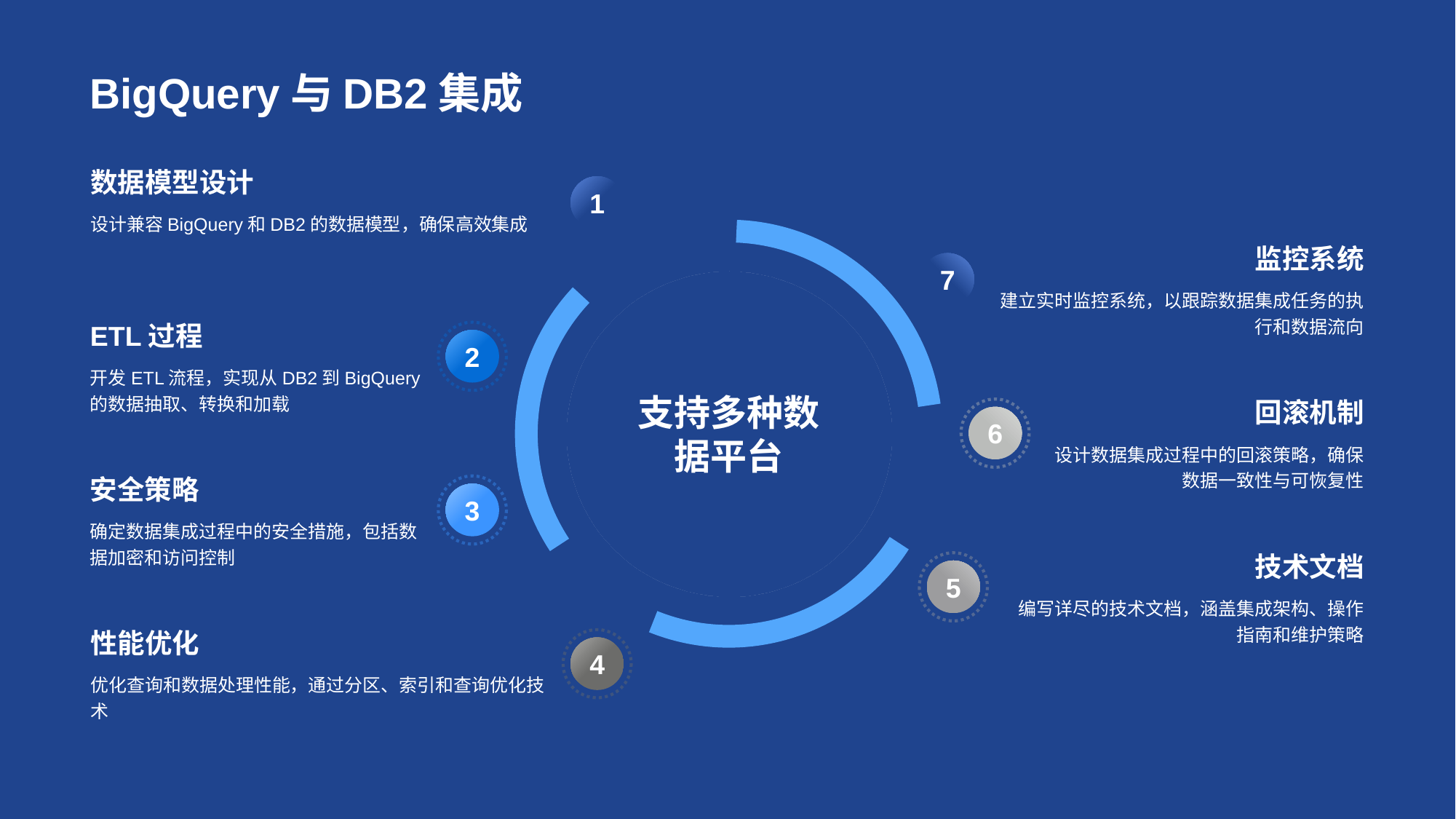

# BigQuery与DB2集成
数据模型设计

1
设计兼容BigQuery和DB2的数据模型，确保高效集成

监控系统

7
建立实时监控系统，以跟踪数据集成任务的执行和数据流向

支持多种数据平台
ETL过程

2
开发ETL流程，实现从DB2到BigQuery的数据抽取、转换和加载
回滚机制

6
设计数据集成过程中的回滚策略，确保数据一致性与可恢复性
安全策略

3
确定数据集成过程中的安全措施，包括数据加密和访问控制
技术文档

5
编写详尽的技术文档，涵盖集成架构、操作指南和维护策略
性能优化

4
优化查询和数据处理性能，通过分区、索引和查询优化技术